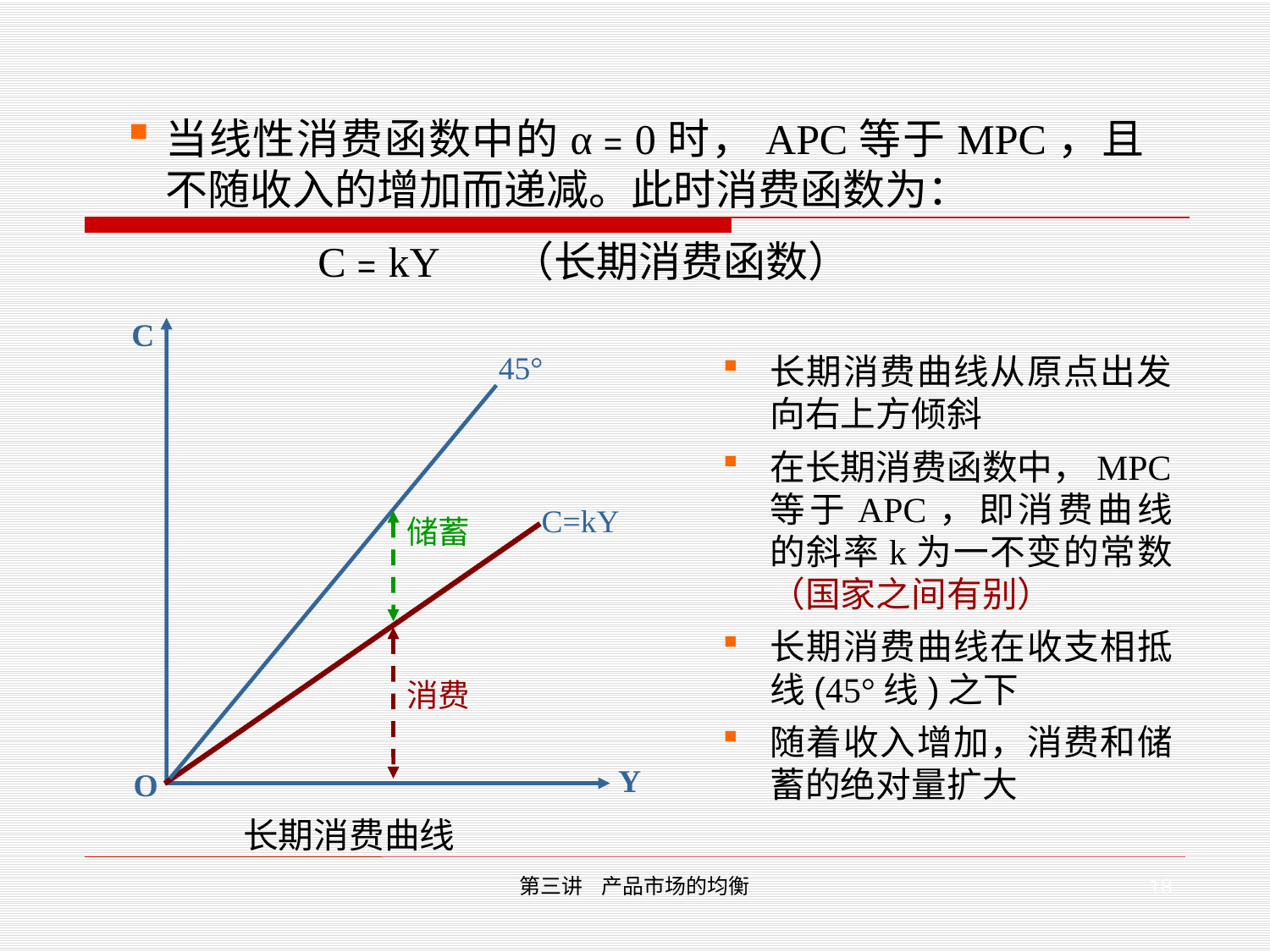

当线性消费函数中的α﹦0时，APC等于MPC，且不随收入的增加而递减。此时消费函数为：
            C﹦kY      （长期消费函数）
C

45°

C=kY

储蓄

消费
Y
O

长期消费曲线
长期消费曲线从原点出发向右上方倾斜
在长期消费函数中，MPC等于APC，即消费曲线的斜率k为一不变的常数 （国家之间有别）
长期消费曲线在收支相抵线(45°线)之下
随着收入增加，消费和储蓄的绝对量扩大
18
第三讲    产品市场的均衡